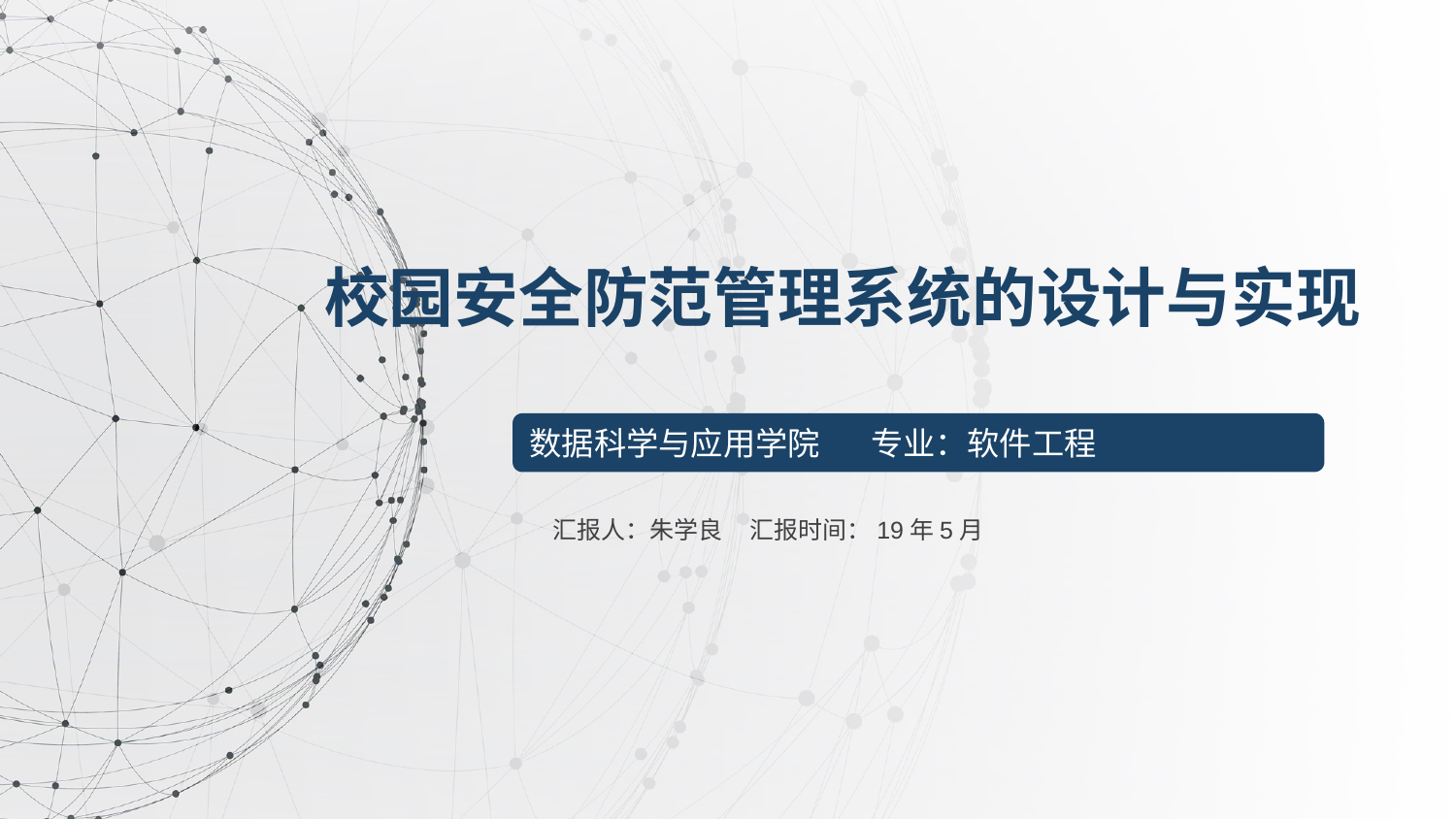

校园安全防范管理系统的设计与实现
数据科学与应用学院       专业：软件工程
汇报人：朱学良     汇报时间：19年5月